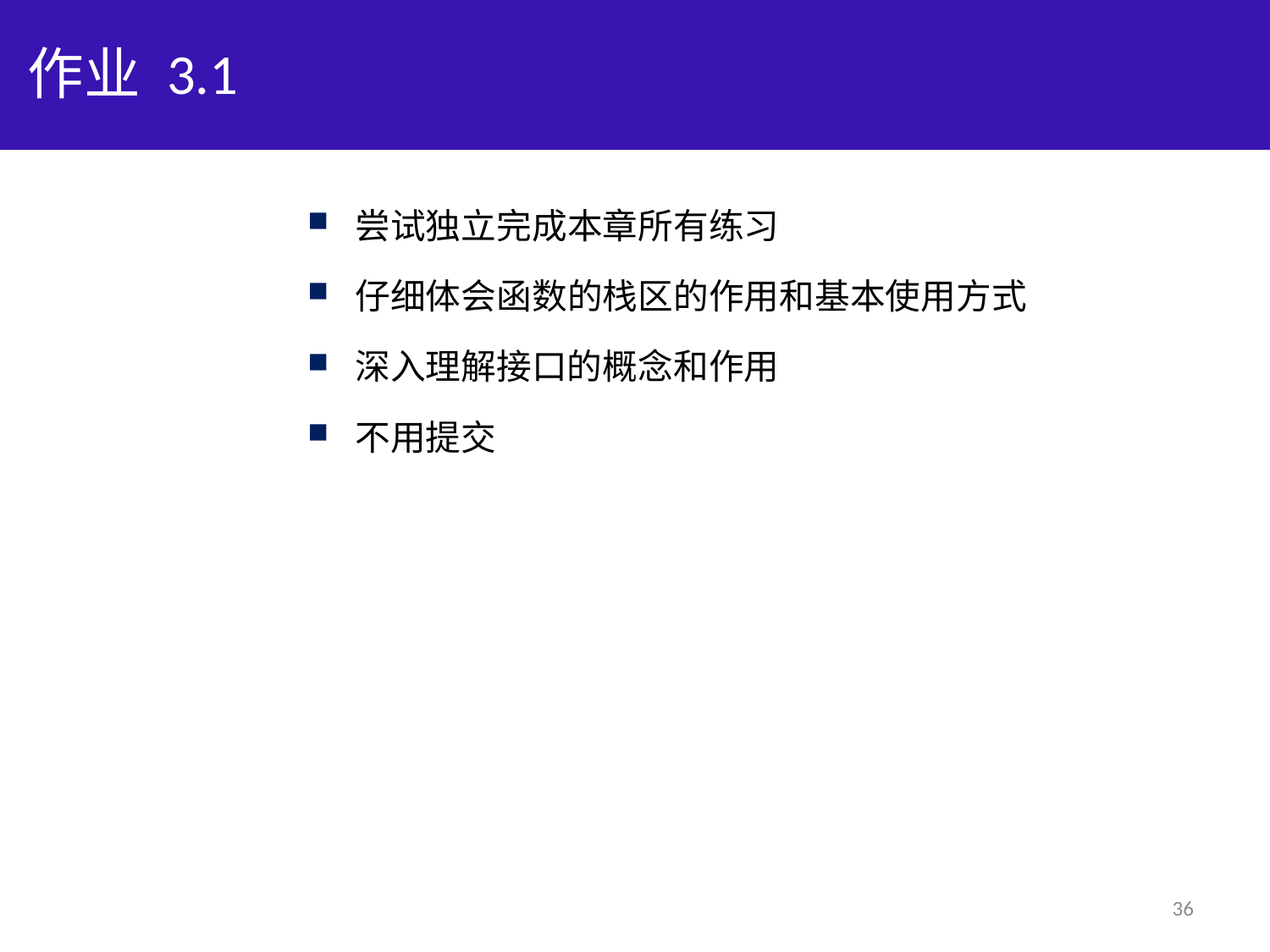

# 作业 3.1
尝试独立完成本章所有练习
仔细体会函数的栈区的作用和基本使用方式
深入理解接口的概念和作用
不用提交
36